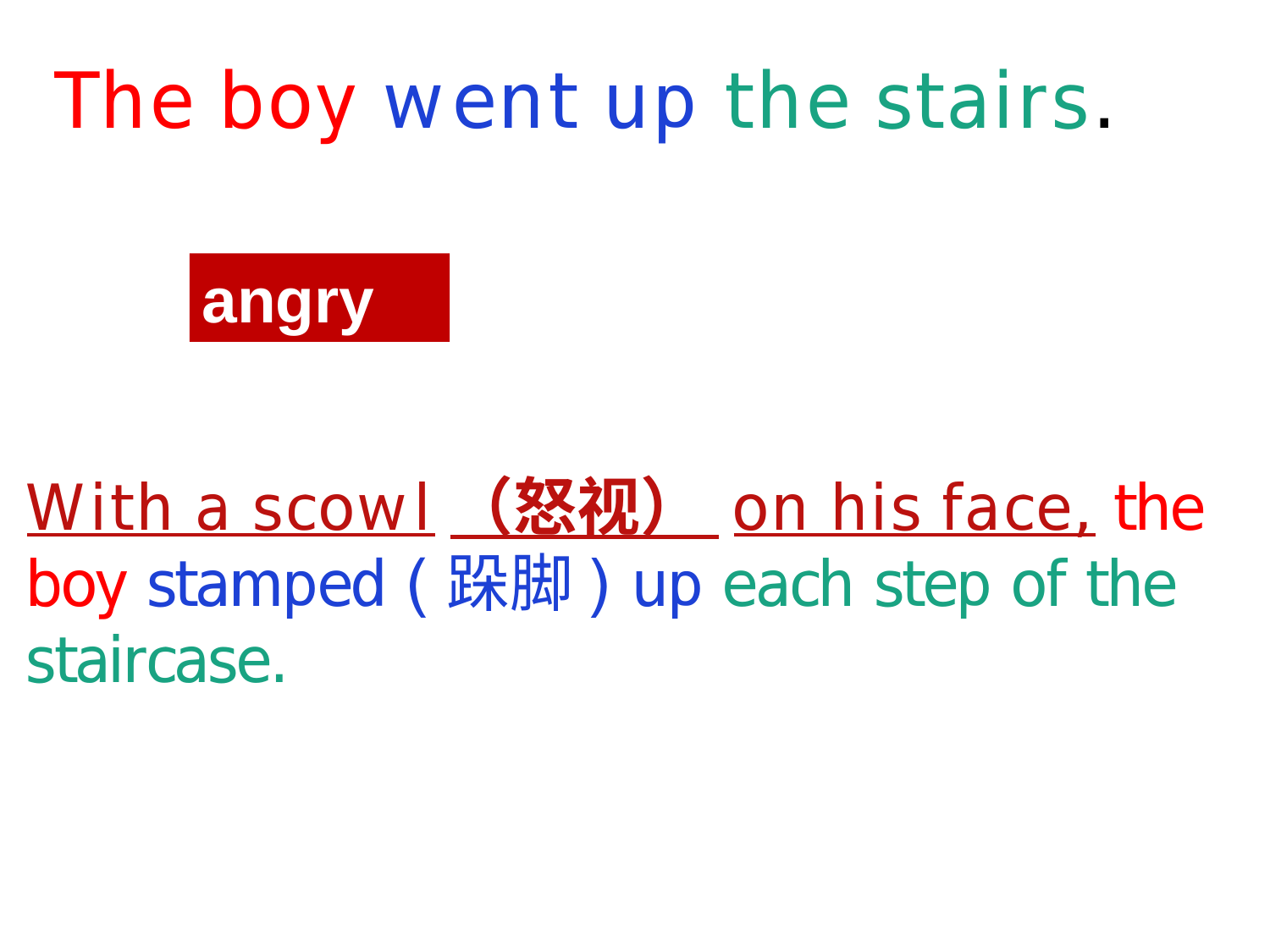

# The boy went up the stairs.
angry
With a scowl（怒视） on his face, the boy stamped (跺脚) up each step of the staircase.